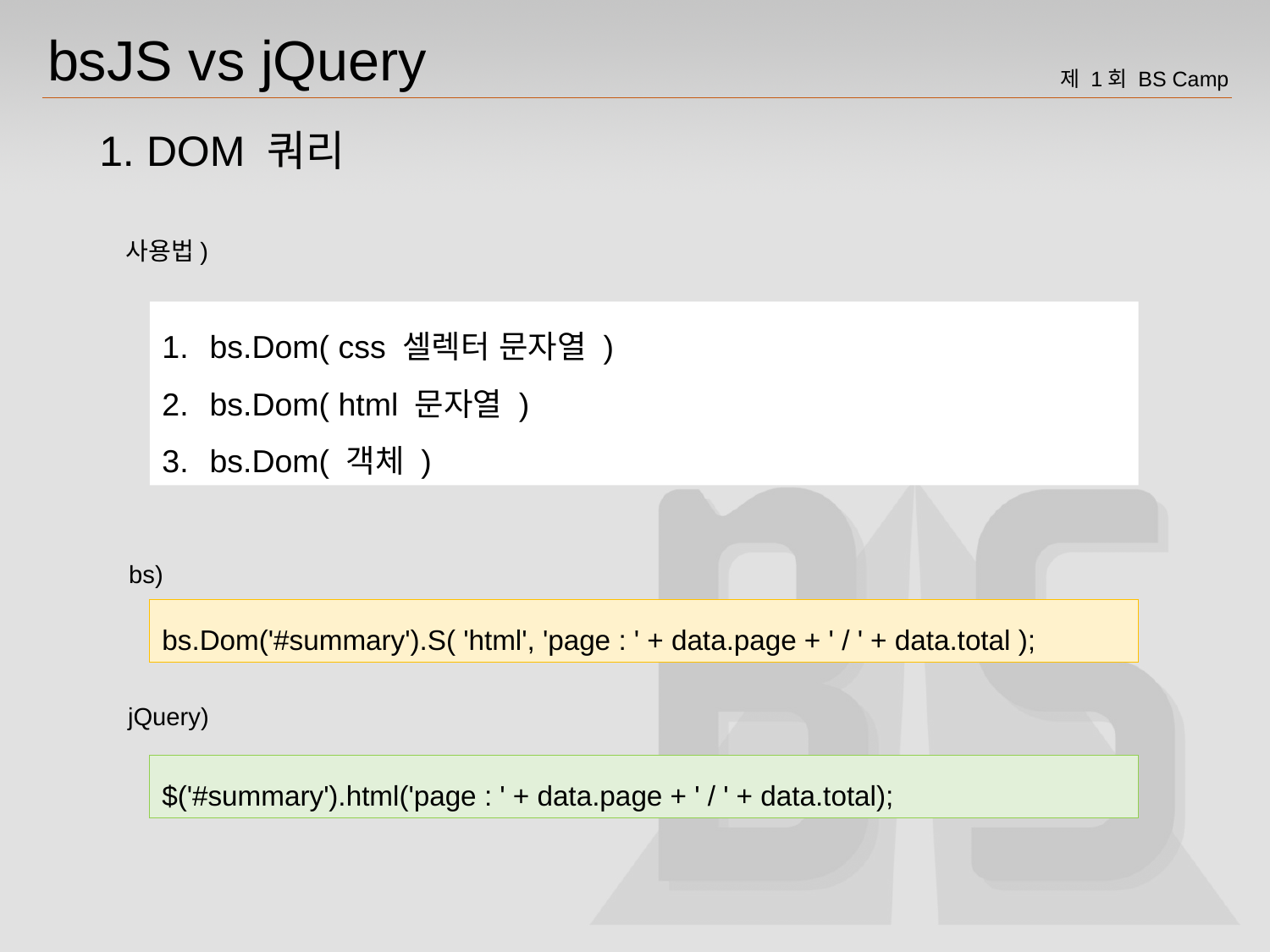

bsJS vs jQuery
1. DOM 쿼리
사용법)
bs.Dom( css 셀렉터 문자열 )
bs.Dom( html 문자열 )
bs.Dom( 객체 )
bs)
bs.Dom('#summary').S( 'html', 'page : ' + data.page + ' / ' + data.total );
jQuery)
$('#summary').html('page : ' + data.page + ' / ' + data.total);